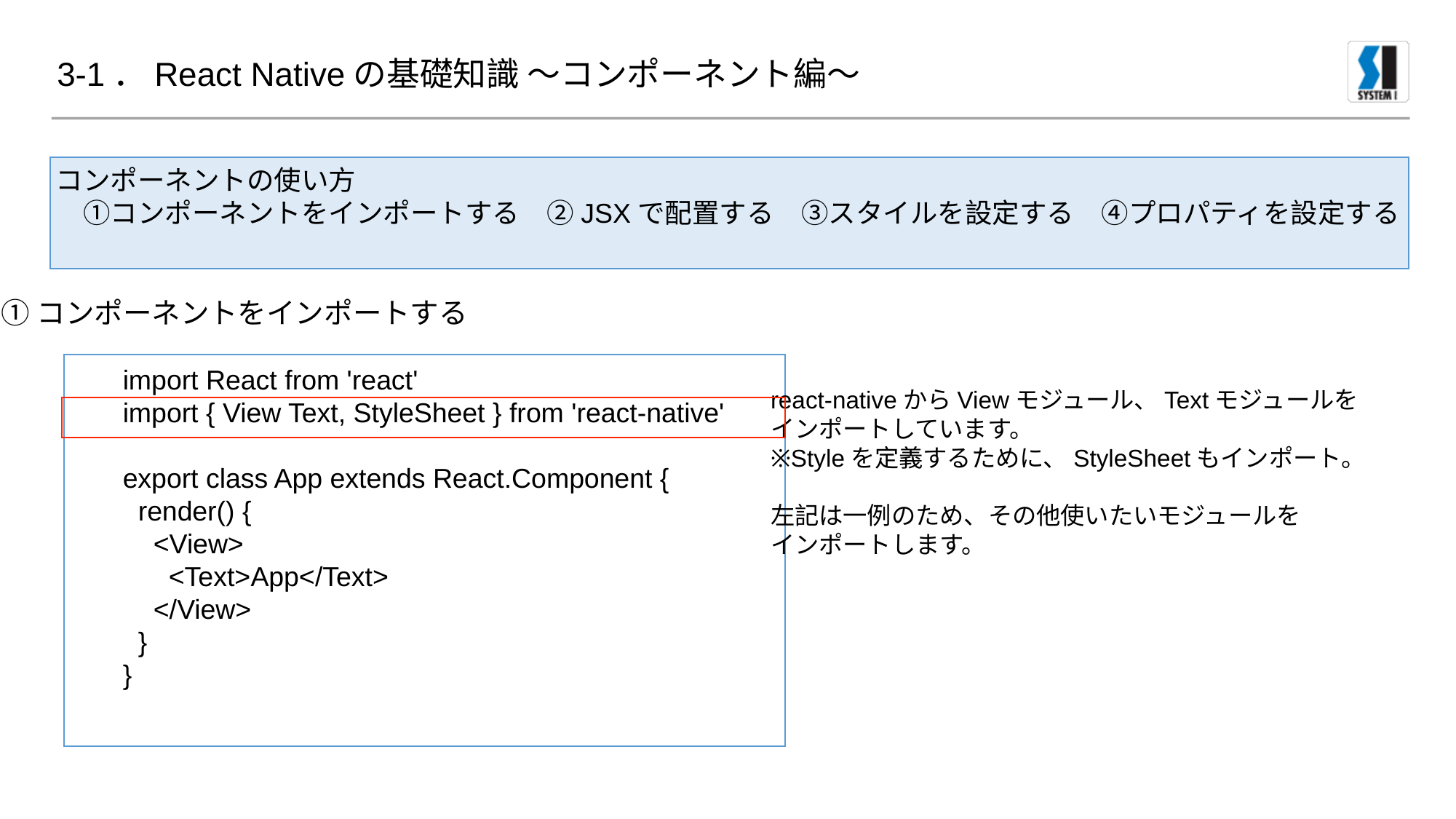

# 3-1．React Nativeの基礎知識 ～コンポーネント編～
コンポーネントの使い方
　①コンポーネントをインポートする　②JSXで配置する　③スタイルを設定する　④プロパティを設定する
①コンポーネントをインポートする

import React from 'react'
import { View Text, StyleSheet } from 'react-native'

export class App extends React.Component {
  render() {
    <View>
      <Text>App</Text>
    </View>
  }
}
react-nativeからViewモジュール、Textモジュールを
インポートしています。
※Styleを定義するために、StyleSheetもインポート。

左記は一例のため、その他使いたいモジュールを
インポートします。